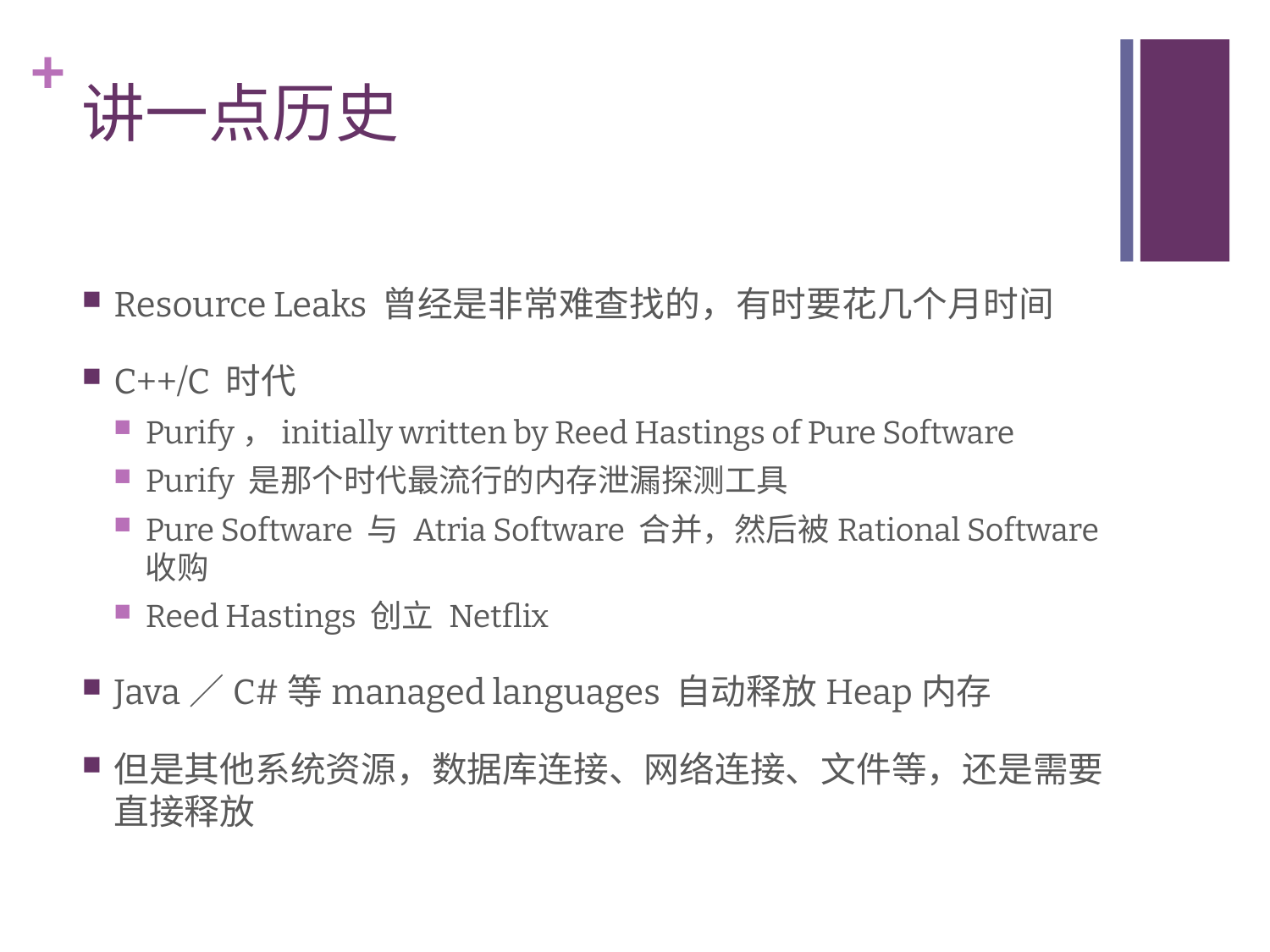

# 讲一点历史
Resource Leaks 曾经是非常难查找的，有时要花几个月时间
C++/C 时代
Purify，initially written by Reed Hastings of Pure Software
Purify 是那个时代最流行的内存泄漏探测工具
Pure Software 与 Atria Software 合并，然后被Rational Software收购
Reed Hastings 创立 Netflix
Java／C#等managed languages 自动释放Heap内存
但是其他系统资源，数据库连接、网络连接、文件等，还是需要直接释放